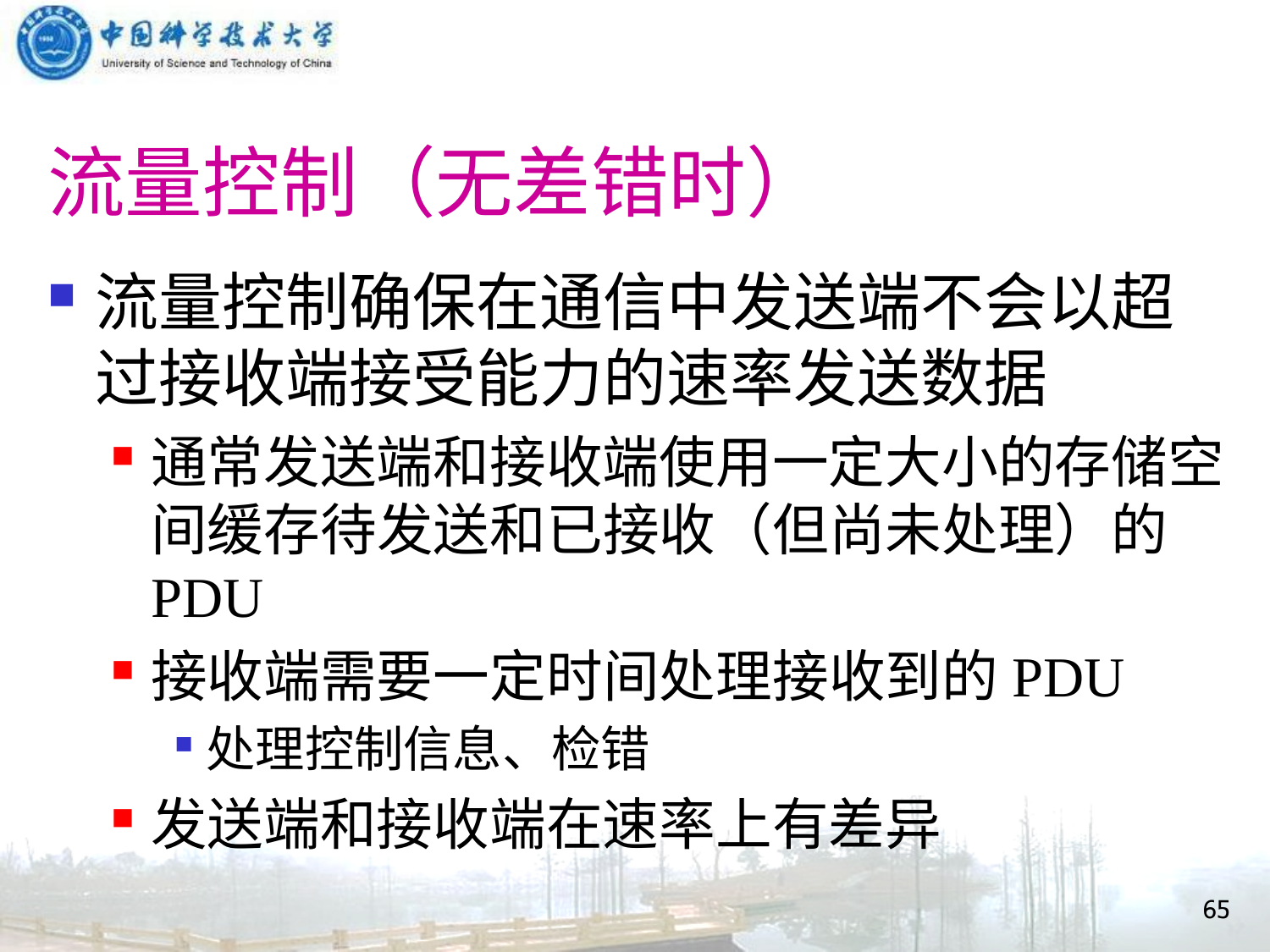

# 流量控制（无差错时）
流量控制确保在通信中发送端不会以超过接收端接受能力的速率发送数据
通常发送端和接收端使用一定大小的存储空间缓存待发送和已接收（但尚未处理）的PDU
接收端需要一定时间处理接收到的PDU
处理控制信息、检错
发送端和接收端在速率上有差异
65